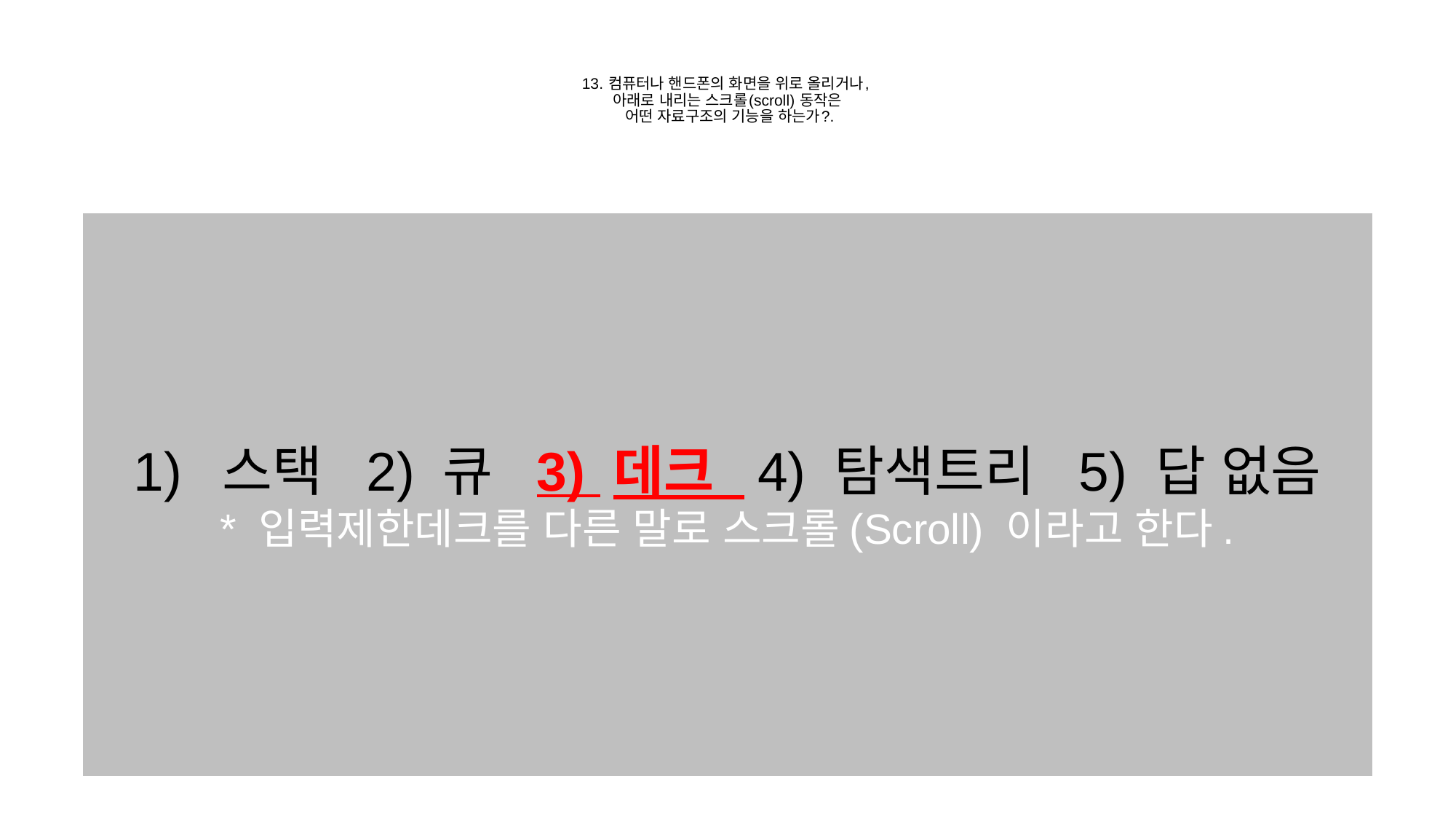

# 13. 컴퓨터나 핸드폰의 화면을 위로 올리거나, 아래로 내리는 스크롤(scroll) 동작은 어떤 자료구조의 기능을 하는가?.
스택  2) 큐  3) 데크  4) 탐색트리  5) 답 없음
* 입력제한데크를 다른 말로 스크롤(Scroll) 이라고 한다.